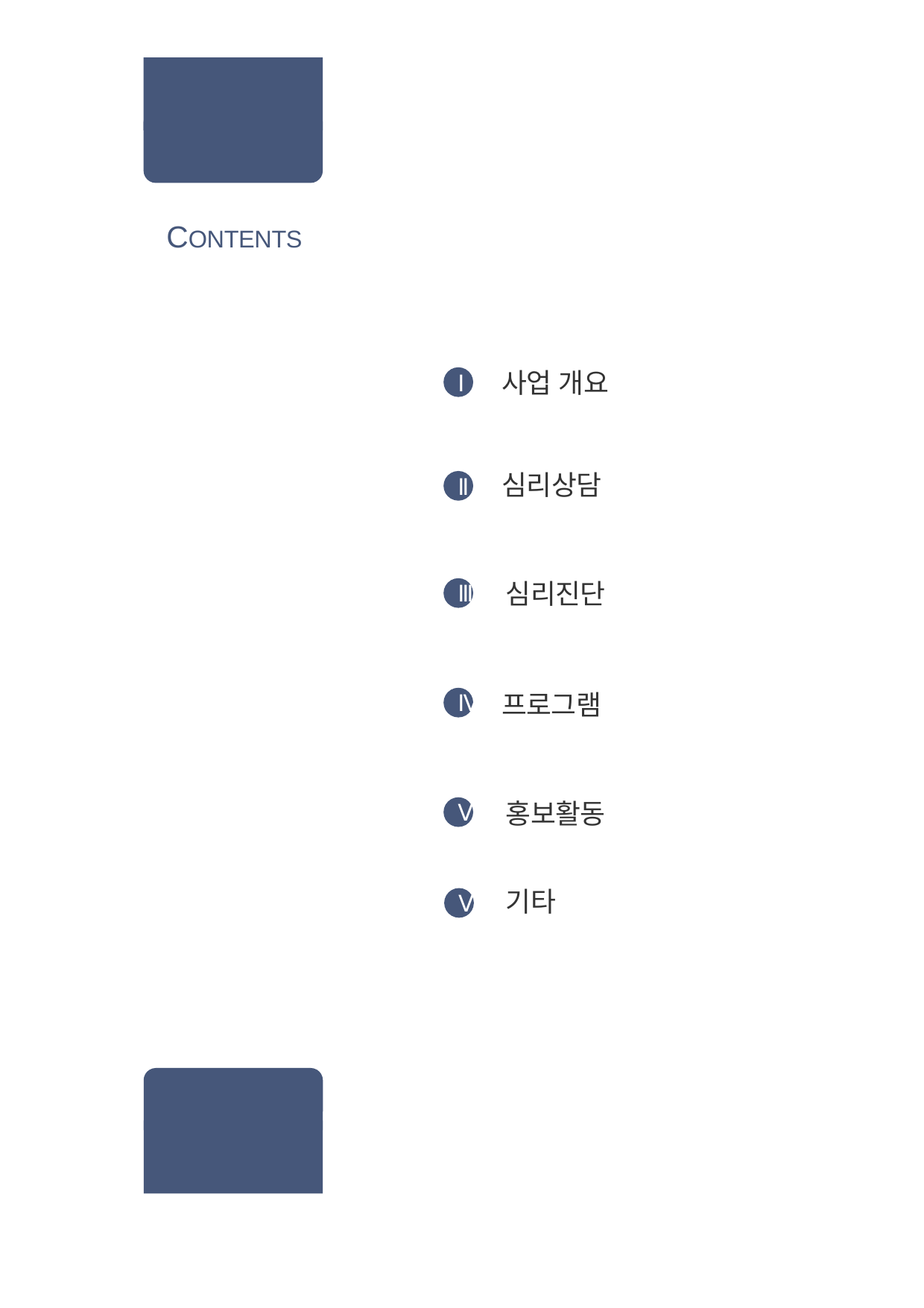

CONTENTS
사업 개요
Ⅰ
심리상담
Ⅲ
Ⅱ
심리진단
Ⅳ
홍보활동
Ⅴ
기타
프로그램
Ⅵ